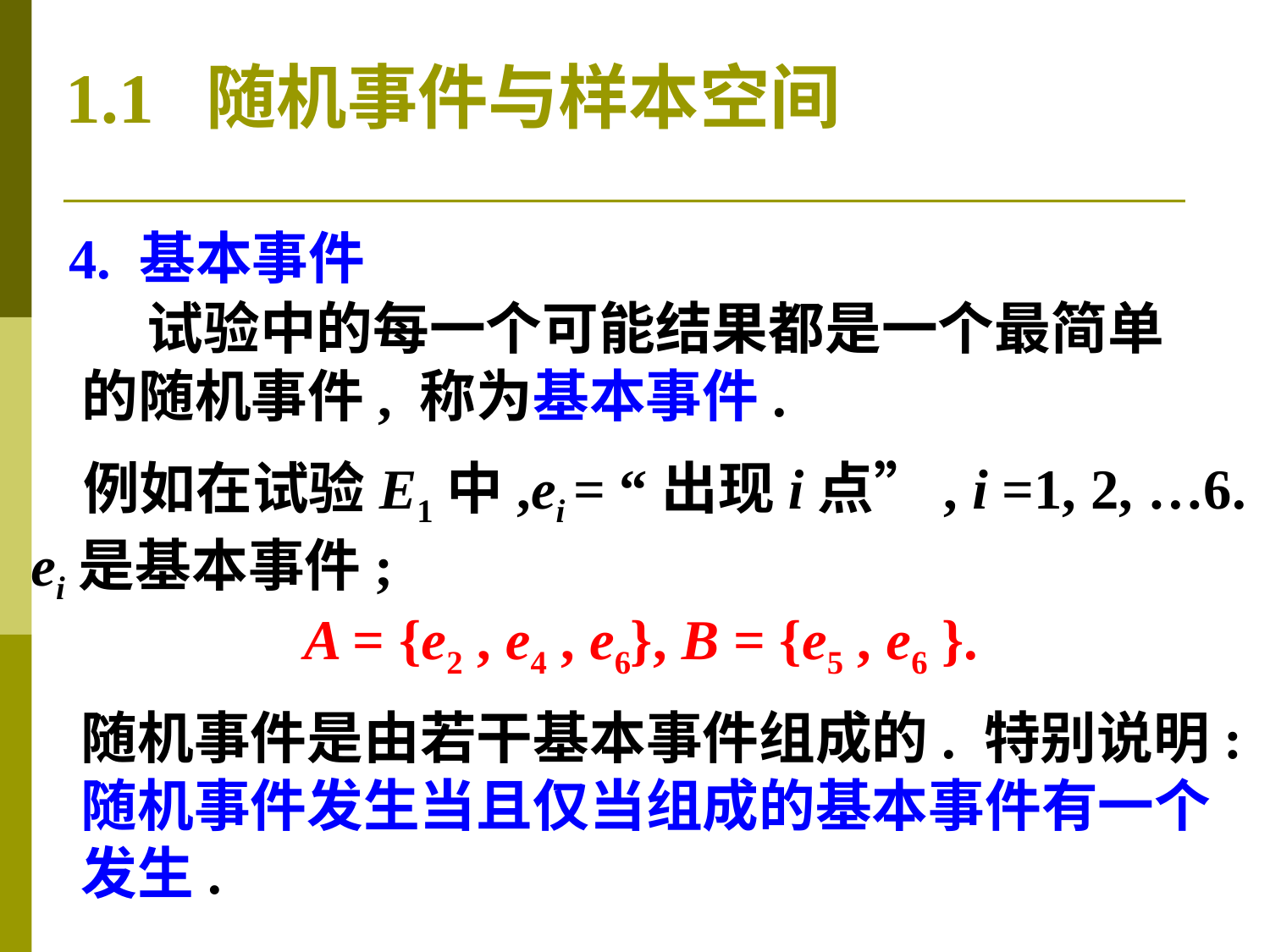

1.1  随机事件与样本空间
4. 基本事件
    试验中的每一个可能结果都是一个最简单
的随机事件, 称为基本事件.
   例如在试验E1中,ei = “出现i点”, i =1, 2, …6.
ei是基本事件;
A = {e2 , e4 , e6}, B = {e5 , e6 }.
随机事件是由若干基本事件组成的. 特别说明:
随机事件发生当且仅当组成的基本事件有一个
发生.